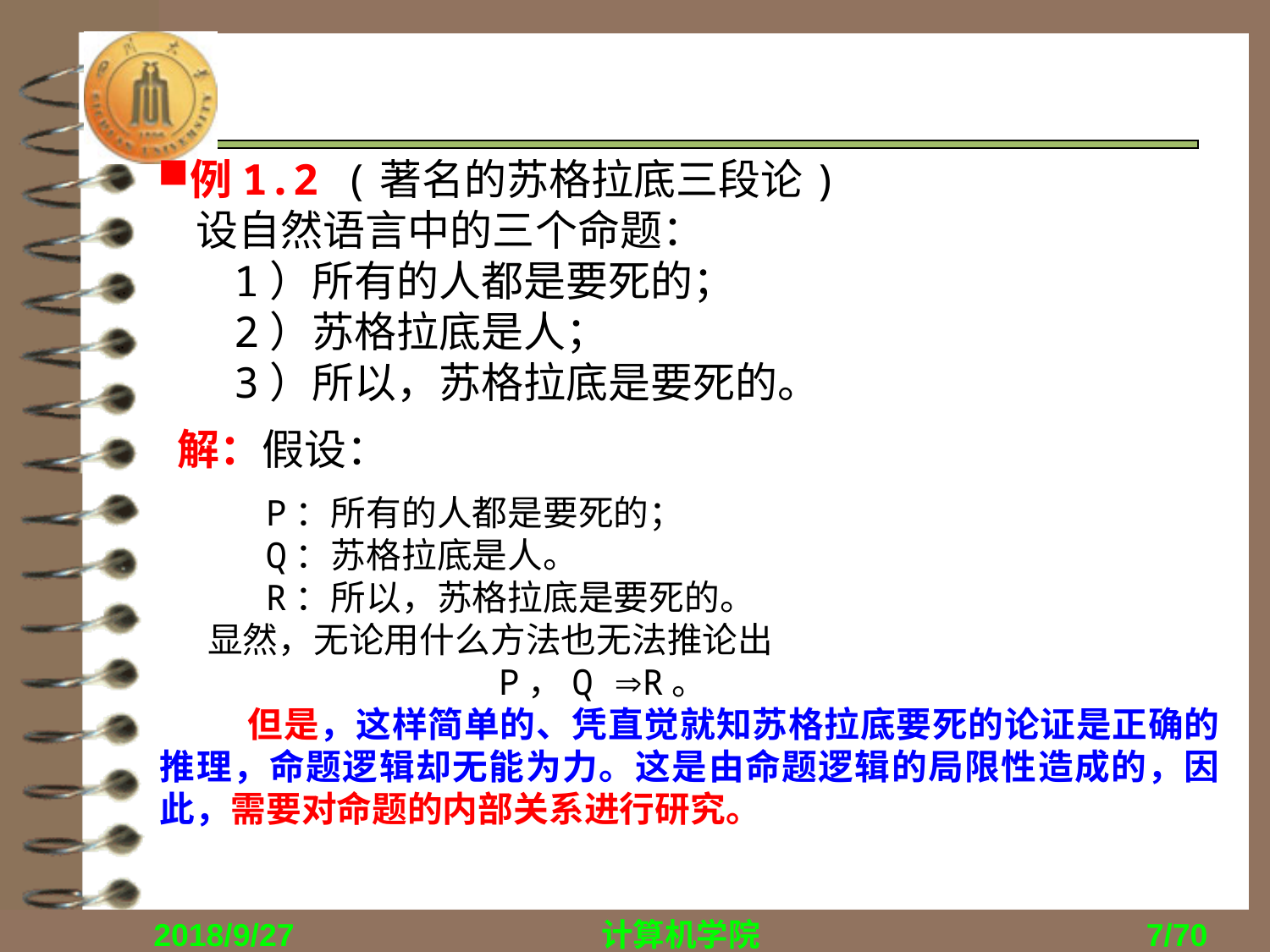

例1.2 (著名的苏格拉底三段论)
   设自然语言中的三个命题：
   1）所有的人都是要死的；
   2）苏格拉底是人；
   3）所以，苏格拉底是要死的。
解：假设：
     P：所有的人都是要死的；
     Q：苏格拉底是人。
     R：所以，苏格拉底是要死的。
     显然，无论用什么方法也无法推论出
                P，Q ⇒R。
         但是，这样简单的、凭直觉就知苏格拉底要死的论证是正确的推理，命题逻辑却无能为力。这是由命题逻辑的局限性造成的，因此，需要对命题的内部关系进行研究。
2018/9/27
计算机学院
7/70